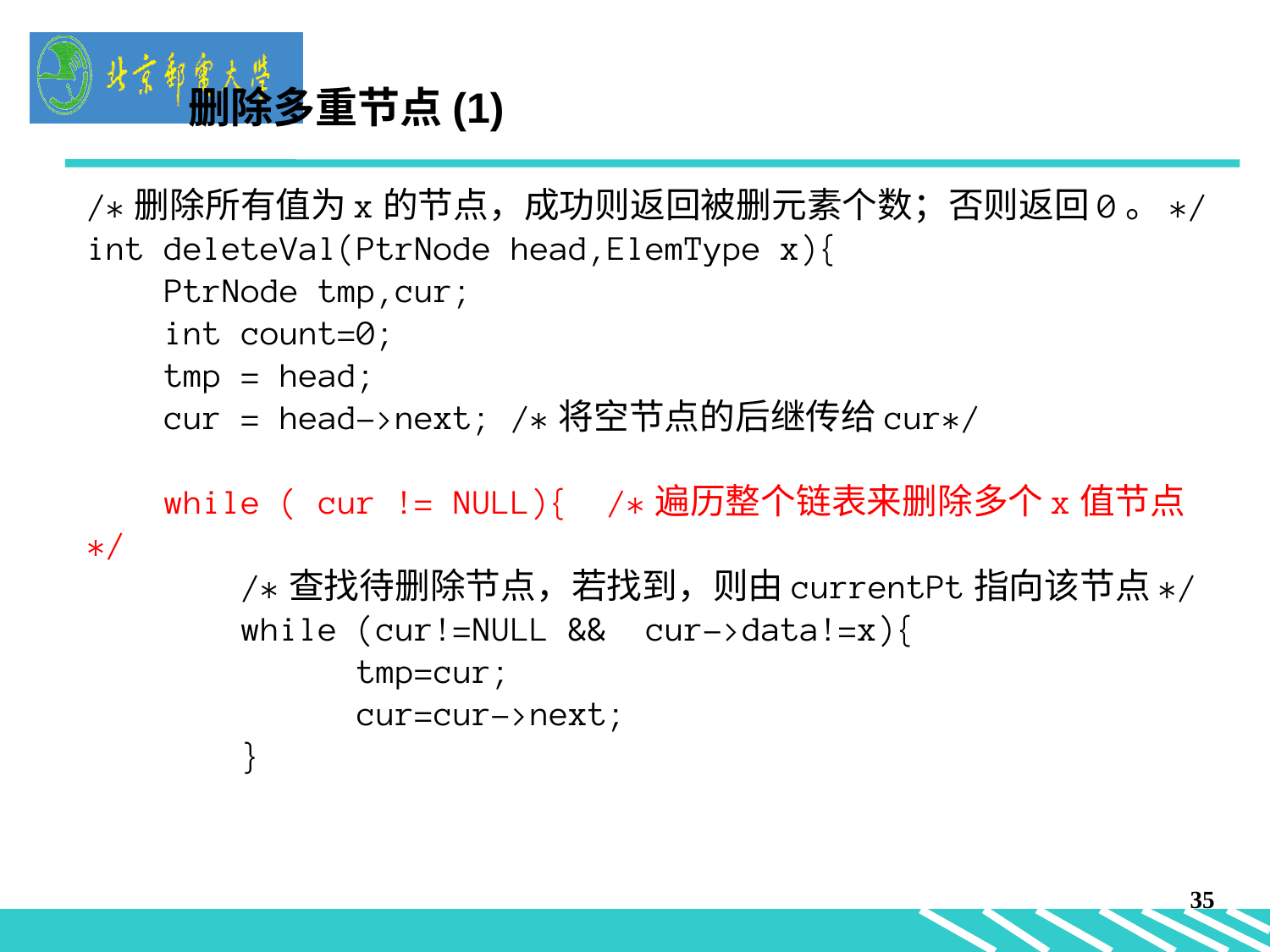

删除多重节点(1)
/*删除所有值为x的节点，成功则返回被删元素个数；否则返回0。*/
int deleteVal(PtrNode head,ElemType x){
    PtrNode tmp,cur;
    int count=0;
    tmp = head;
    cur = head->next; /*将空节点的后继传给cur*/

    while ( cur != NULL){  /*遍历整个链表来删除多个x值节点*/
        /*查找待删除节点，若找到，则由currentPt指向该节点*/
        while (cur!=NULL &&  cur->data!=x){
              tmp=cur;
              cur=cur->next;
        }

35